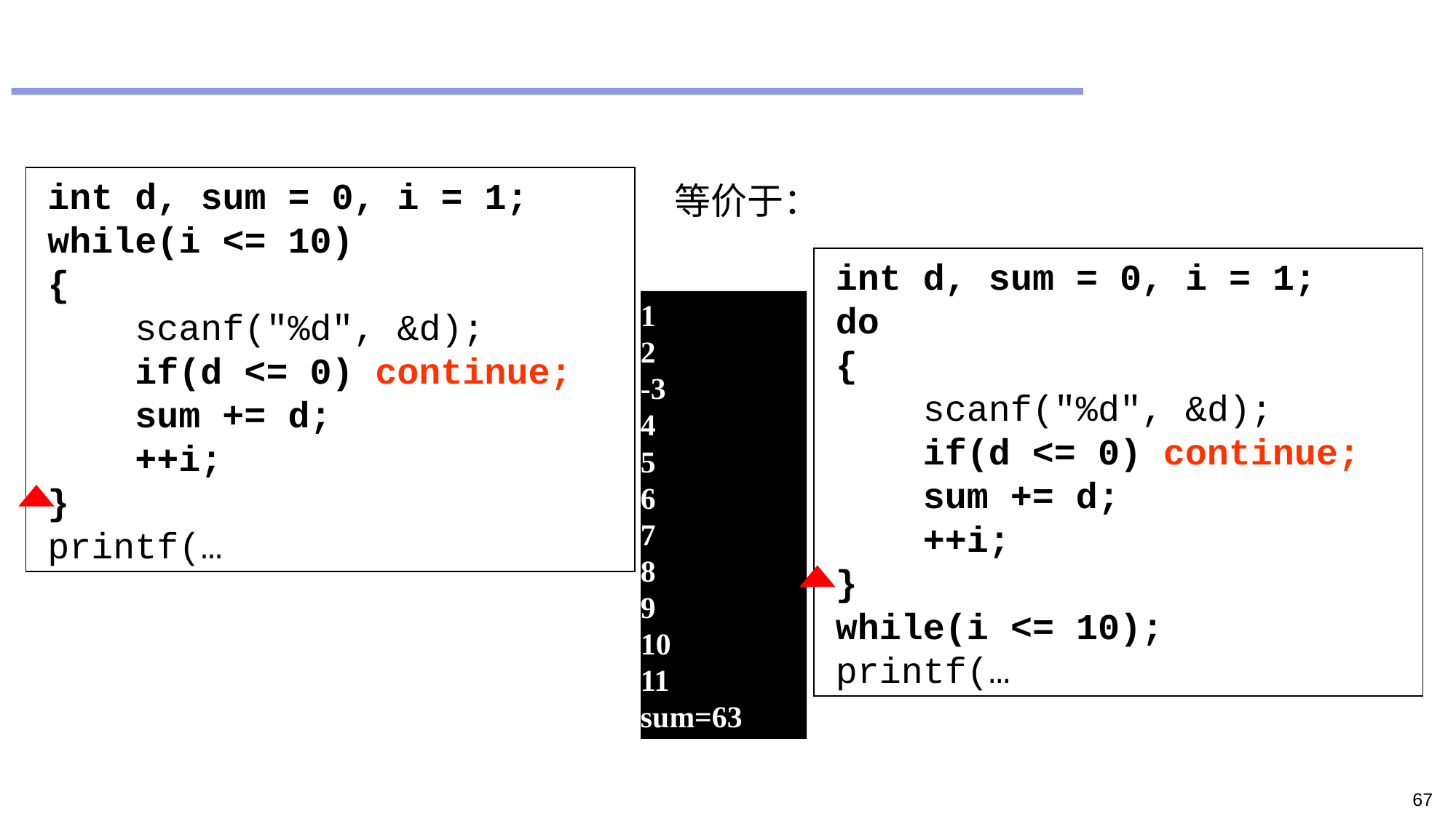

#

 int d, sum = 0, i = 1;
 while(i <= 10)
 {
	scanf("%d", &d);
	if(d <= 0) continue;
	sum += d;
	++i;
 }
 printf(…
等价于：
 int d, sum = 0, i = 1;
 do
 {
	scanf("%d", &d);
	if(d <= 0) continue;
	sum += d;
	++i;
 }
 while(i <= 10);
 printf(…
1
2
-3
4
5
6
7
8
9
10
11
sum=63

67